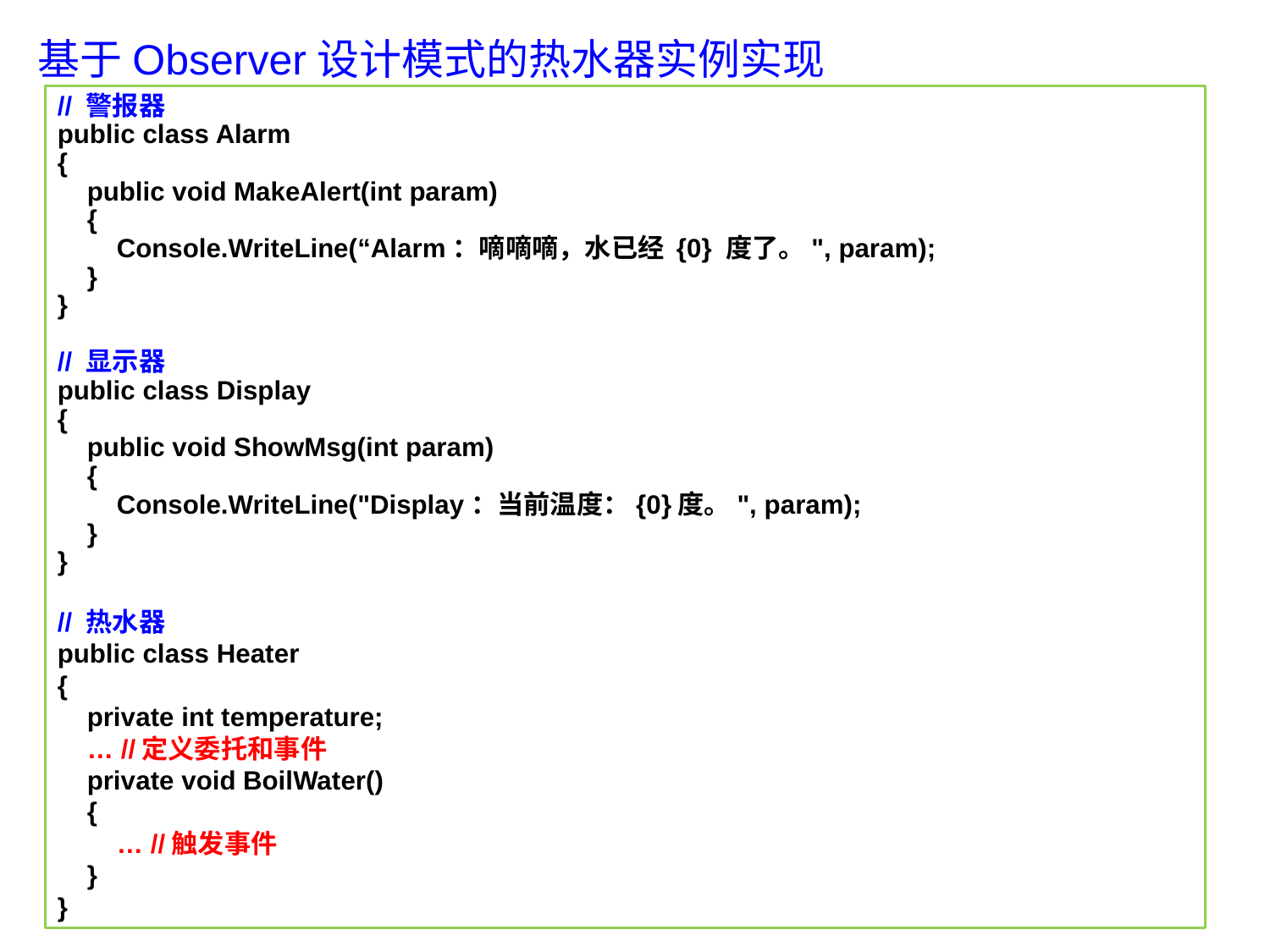

基于Observer设计模式的热水器实例实现
// 警报器
public class Alarm
{
    public void MakeAlert(int param)
    {
        Console.WriteLine(“Alarm：嘀嘀嘀，水已经 {0} 度了。", param);
    }
}

// 显示器
public class Display
{
    public void ShowMsg(int param)
    {
        Console.WriteLine("Display：当前温度：{0}度。", param);
    }
}

// 热水器
public class Heater
{
    private int temperature;
    … //定义委托和事件
    private void BoilWater()
    {
        … //触发事件
    }
}